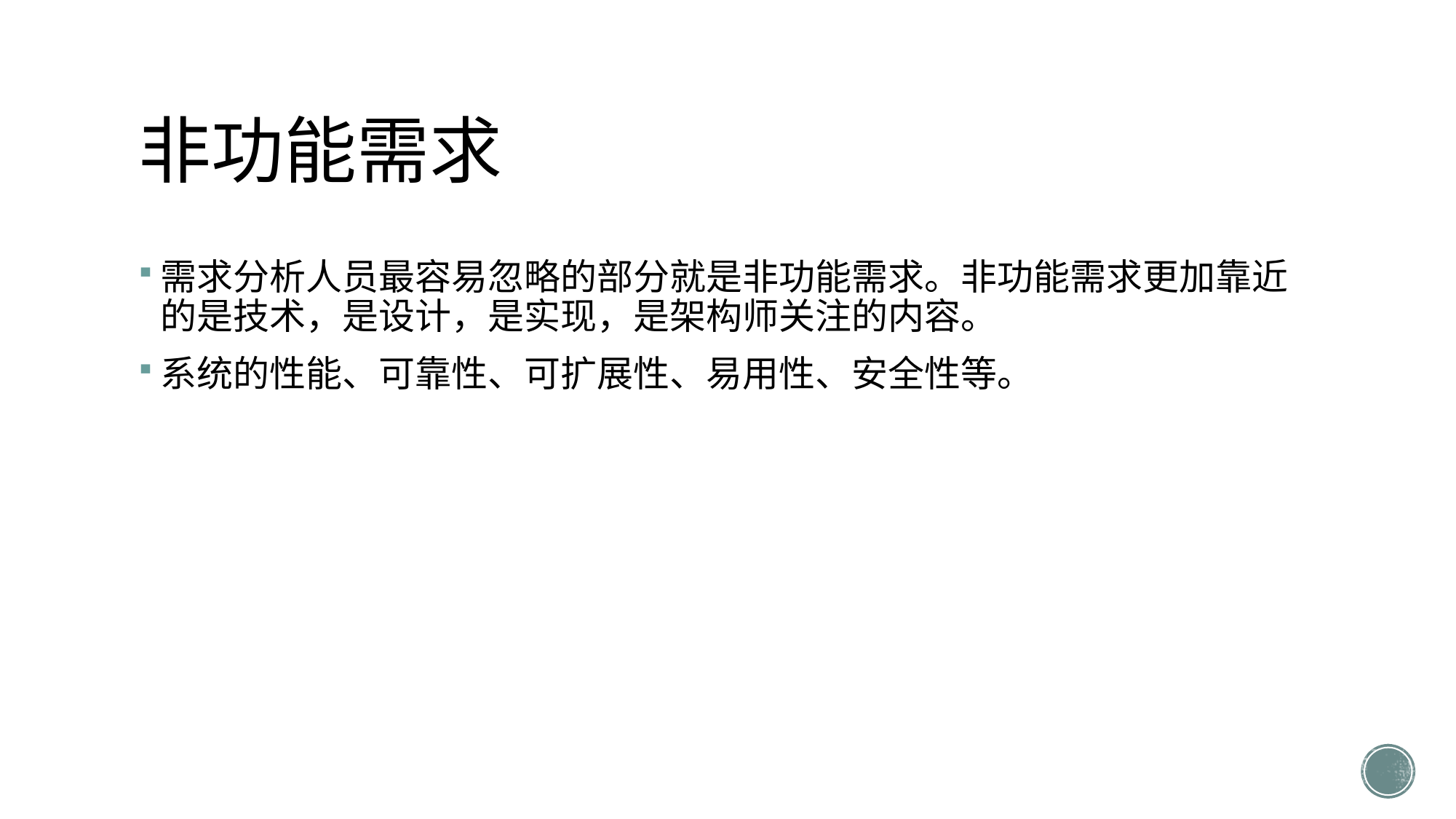

# 非功能需求
需求分析人员最容易忽略的部分就是非功能需求。非功能需求更加靠近的是技术，是设计，是实现，是架构师关注的内容。
系统的性能、可靠性、可扩展性、易用性、安全性等。